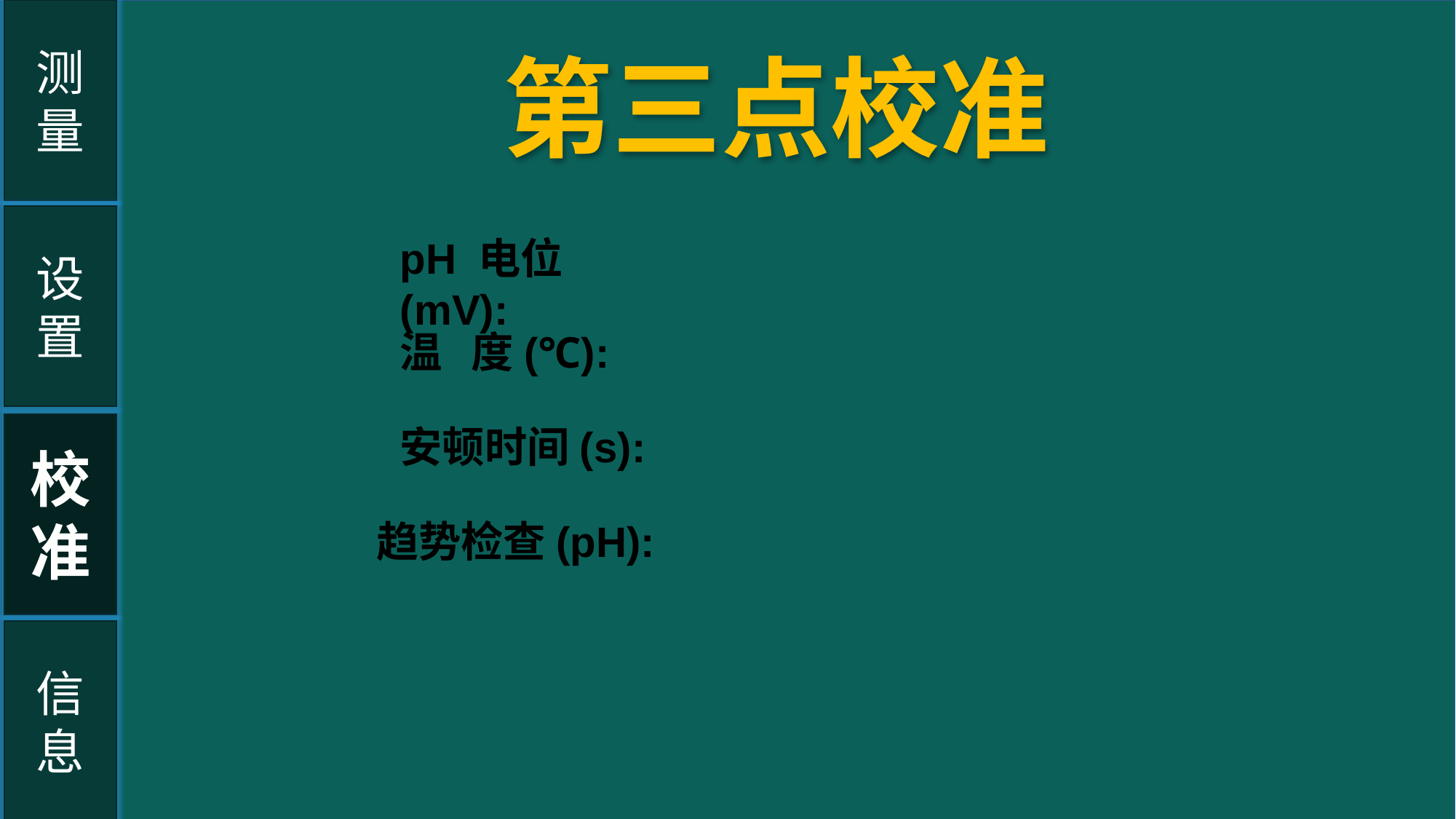

测
量
第三点校准
设置
pH 电位(mV):
温   度(℃):
校
准
安顿时间(s):
趋势检查(pH):
信
息